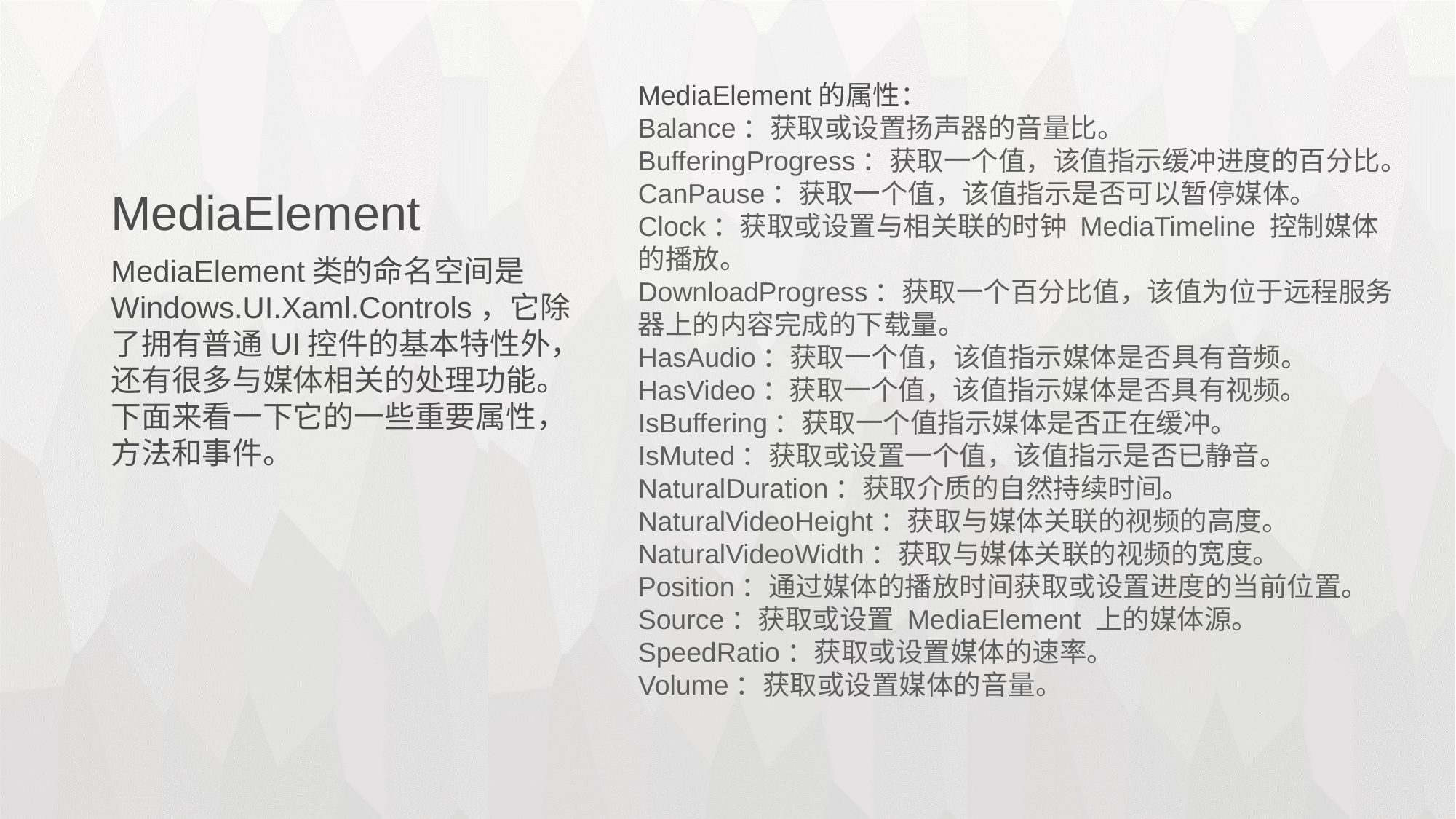

MediaElement
MediaElement的属性：
Balance：获取或设置扬声器的音量比。
BufferingProgress：获取一个值，该值指示缓冲进度的百分比。
CanPause：获取一个值，该值指示是否可以暂停媒体。
Clock：获取或设置与相关联的时钟 MediaTimeline 控制媒体的播放。
DownloadProgress：获取一个百分比值，该值为位于远程服务器上的内容完成的下载量。
HasAudio：获取一个值，该值指示媒体是否具有音频。
HasVideo：获取一个值，该值指示媒体是否具有视频。
IsBuffering：获取一个值指示媒体是否正在缓冲。
IsMuted：获取或设置一个值，该值指示是否已静音。
NaturalDuration：获取介质的自然持续时间。
NaturalVideoHeight：获取与媒体关联的视频的高度。
NaturalVideoWidth：获取与媒体关联的视频的宽度。
Position：通过媒体的播放时间获取或设置进度的当前位置。
Source：获取或设置 MediaElement 上的媒体源。
SpeedRatio：获取或设置媒体的速率。
Volume：获取或设置媒体的音量。
MediaElement类的命名空间是Windows.UI.Xaml.Controls，它除了拥有普通UI控件的基本特性外，还有很多与媒体相关的处理功能。下面来看一下它的一些重要属性，方法和事件。